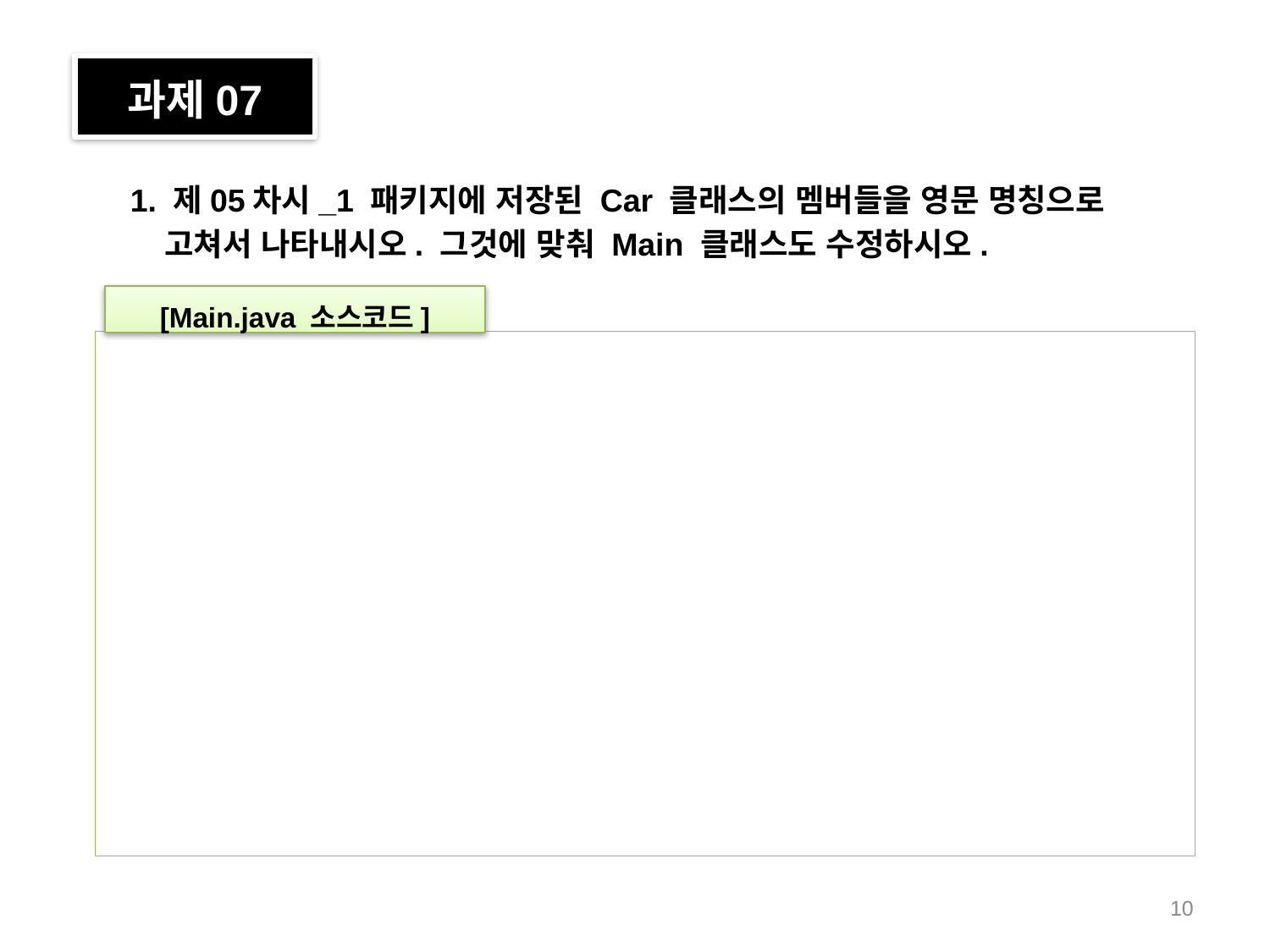

과제07
1. 제05차시_1 패키지에 저장된 Car 클래스의 멤버들을 영문 명칭으로 고쳐서 나타내시오. 그것에 맞춰 Main 클래스도 수정하시오.
[Main.java 소스코드]

10